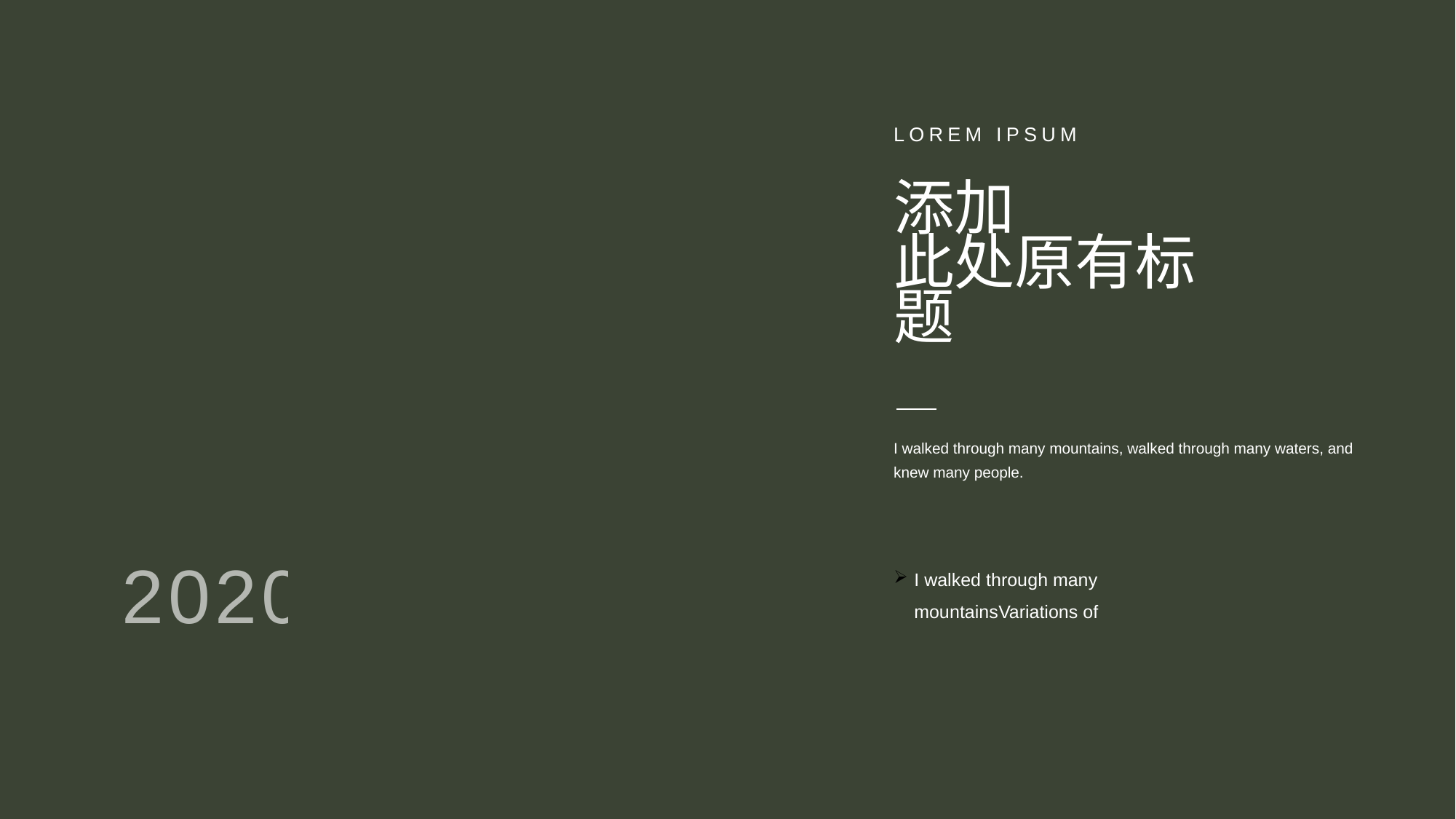

LOREM IPSUM
添加
此处原有标题

I walked through many mountains, walked through many waters, and knew many people.
I walked through many mountainsVariations of
2020